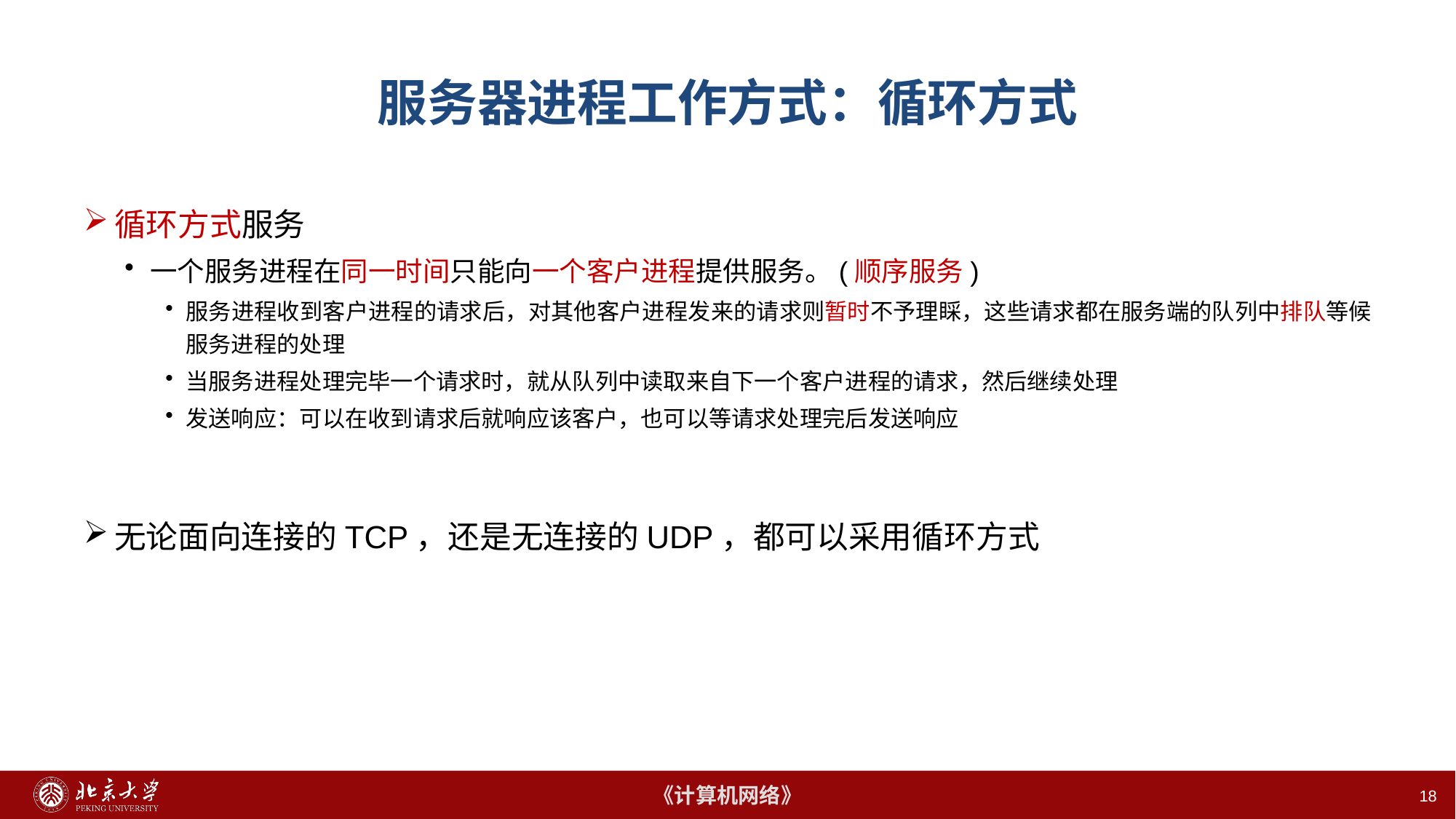

18
# 服务器进程工作方式：循环方式
循环方式服务
一个服务进程在同一时间只能向一个客户进程提供服务。(顺序服务)
服务进程收到客户进程的请求后，对其他客户进程发来的请求则暂时不予理睬，这些请求都在服务端的队列中排队等候服务进程的处理
当服务进程处理完毕一个请求时，就从队列中读取来自下一个客户进程的请求，然后继续处理
发送响应：可以在收到请求后就响应该客户，也可以等请求处理完后发送响应

无论面向连接的TCP，还是无连接的UDP，都可以采用循环方式